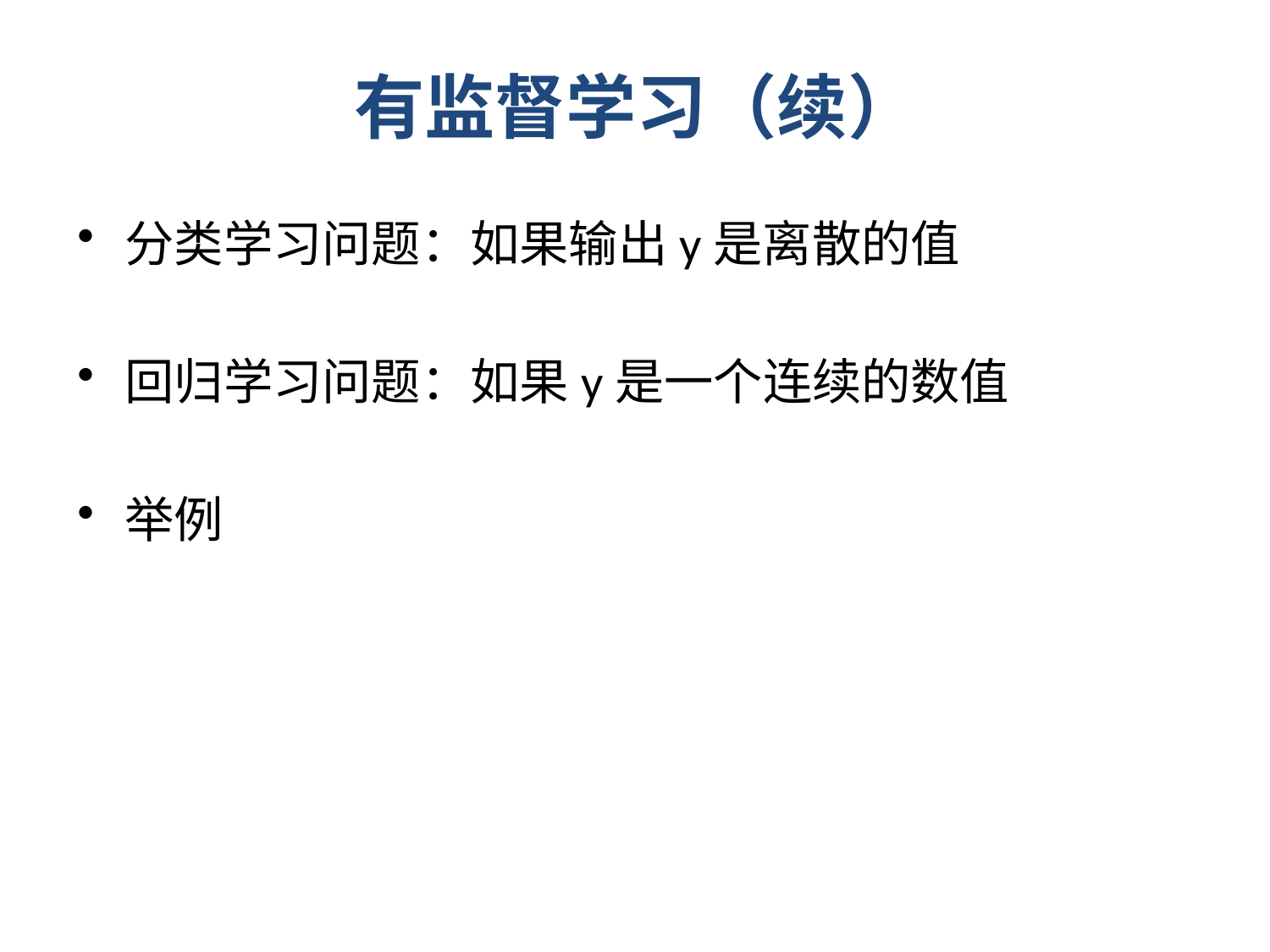

有监督学习（续）
分类学习问题：如果输出y是离散的值

回归学习问题：如果y是一个连续的数值

举例